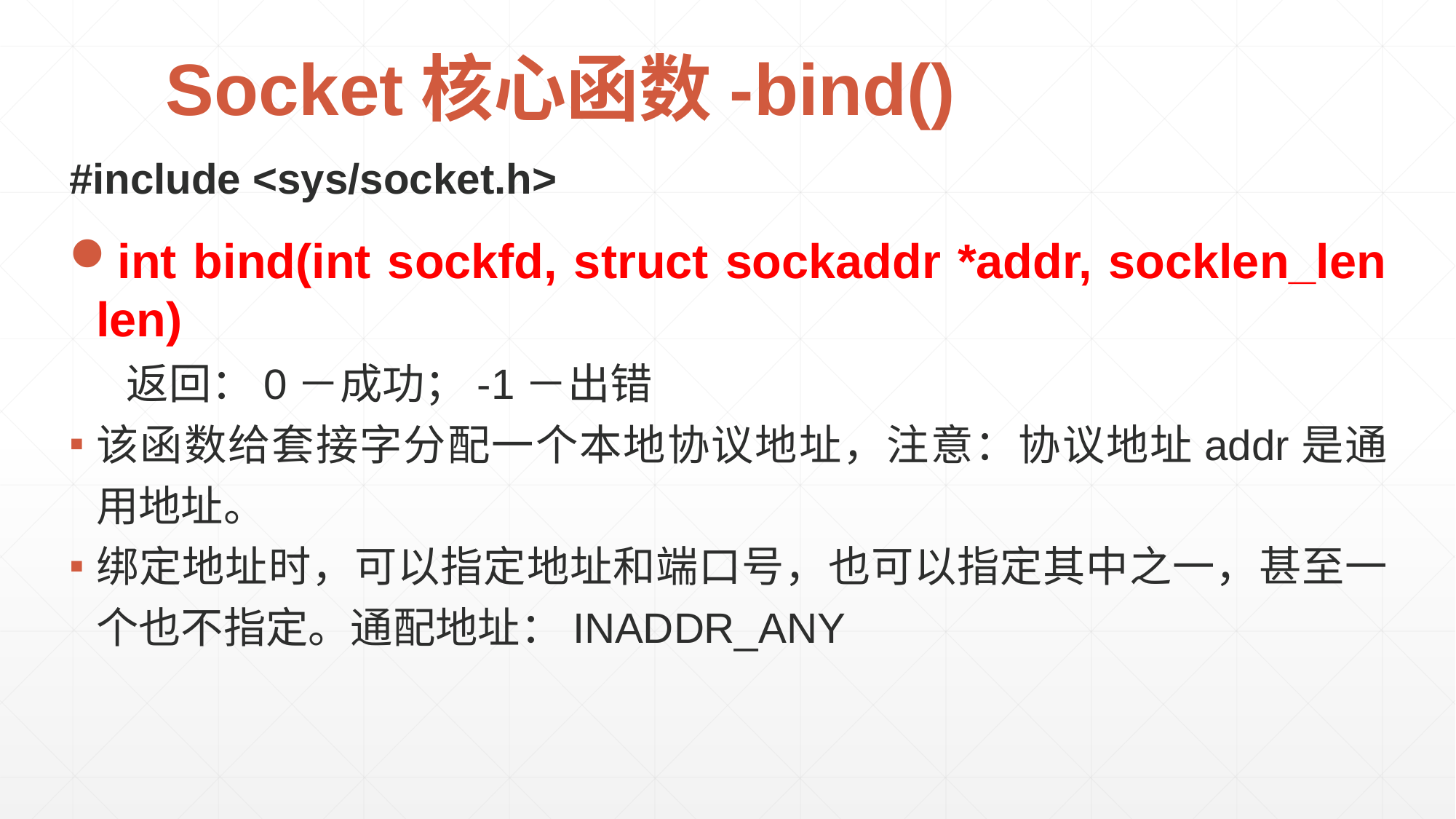

# Socket核心函数-bind()
#include <sys/socket.h>
int bind(int sockfd, struct sockaddr *addr, socklen_len len)
     返回：0－成功；-1－出错
该函数给套接字分配一个本地协议地址，注意：协议地址addr是通用地址。
绑定地址时，可以指定地址和端口号，也可以指定其中之一，甚至一个也不指定。通配地址：INADDR_ANY